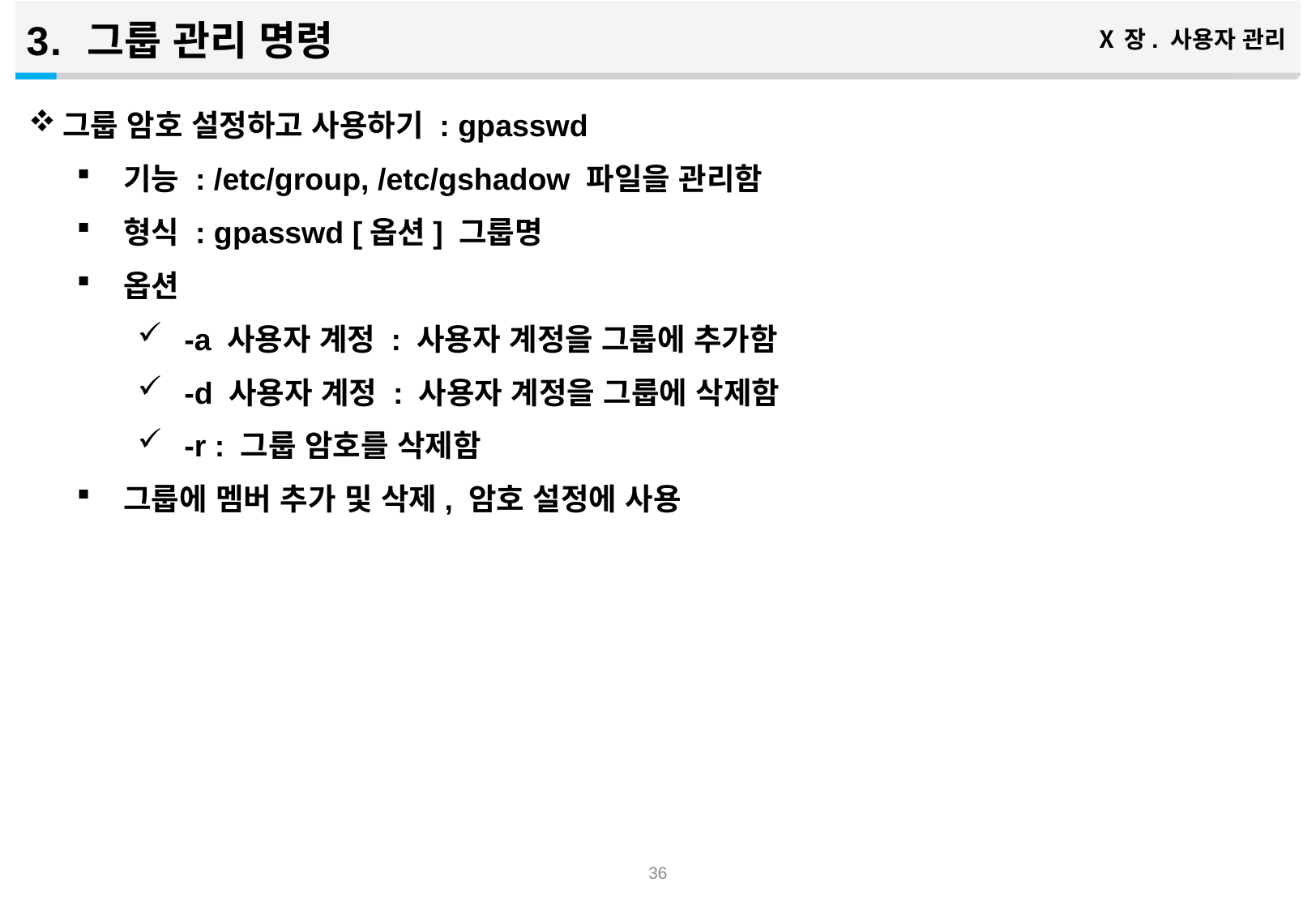

그룹 관리 명령
Ⅹ장. 사용자 관리
그룹 암호 설정하고 사용하기 : gpasswd
기능 : /etc/group, /etc/gshadow 파일을 관리함
형식 : gpasswd [옵션] 그룹명
옵션
-a 사용자 계정 : 사용자 계정을 그룹에 추가함
-d 사용자 계정 : 사용자 계정을 그룹에 삭제함
-r : 그룹 암호를 삭제함
그룹에 멤버 추가 및 삭제, 암호 설정에 사용
36